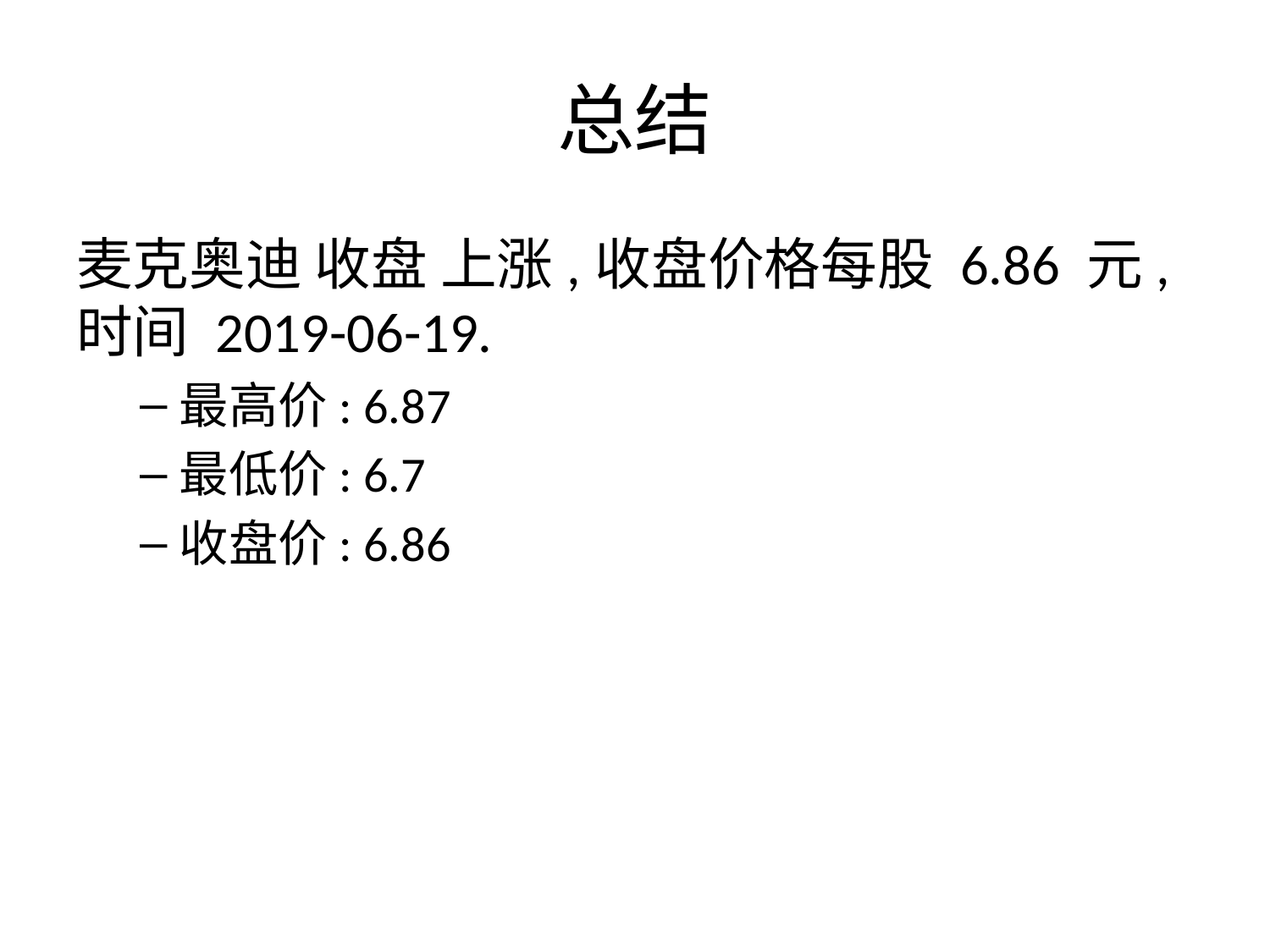

# 总结
麦克奥迪 收盘 上涨,收盘价格每股 6.86 元,时间 2019-06-19.
最高价: 6.87
最低价: 6.7
收盘价: 6.86